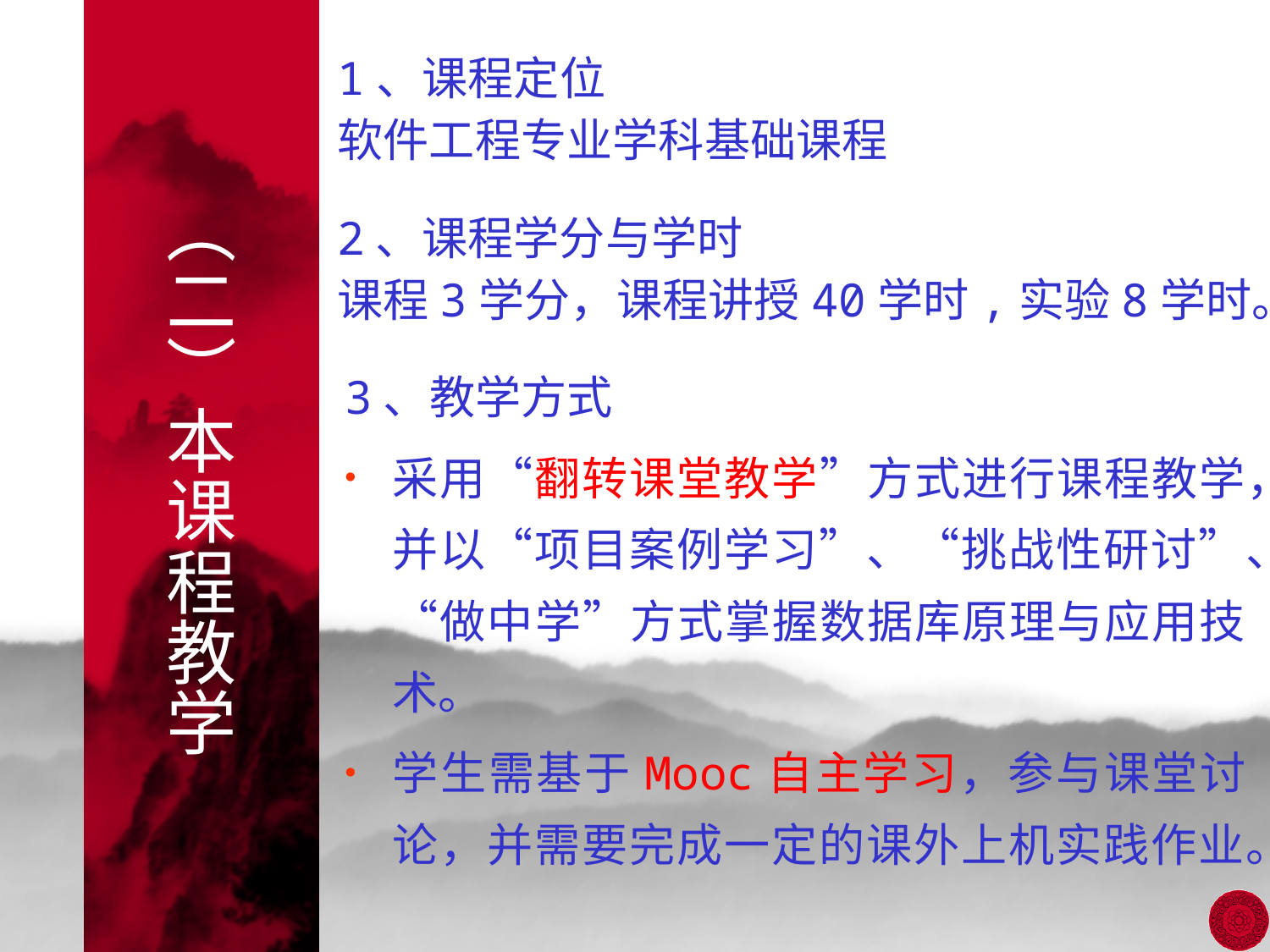

1、课程定位
软件工程专业学科基础课程
# （二）本课程教学
2、课程学分与学时
课程3学分，课程讲授40学时,实验8学时。
3、教学方式
采用“翻转课堂教学”方式进行课程教学，并以“项目案例学习”、“挑战性研讨”、“做中学”方式掌握数据库原理与应用技术。
学生需基于Mooc自主学习，参与课堂讨论，并需要完成一定的课外上机实践作业。
6